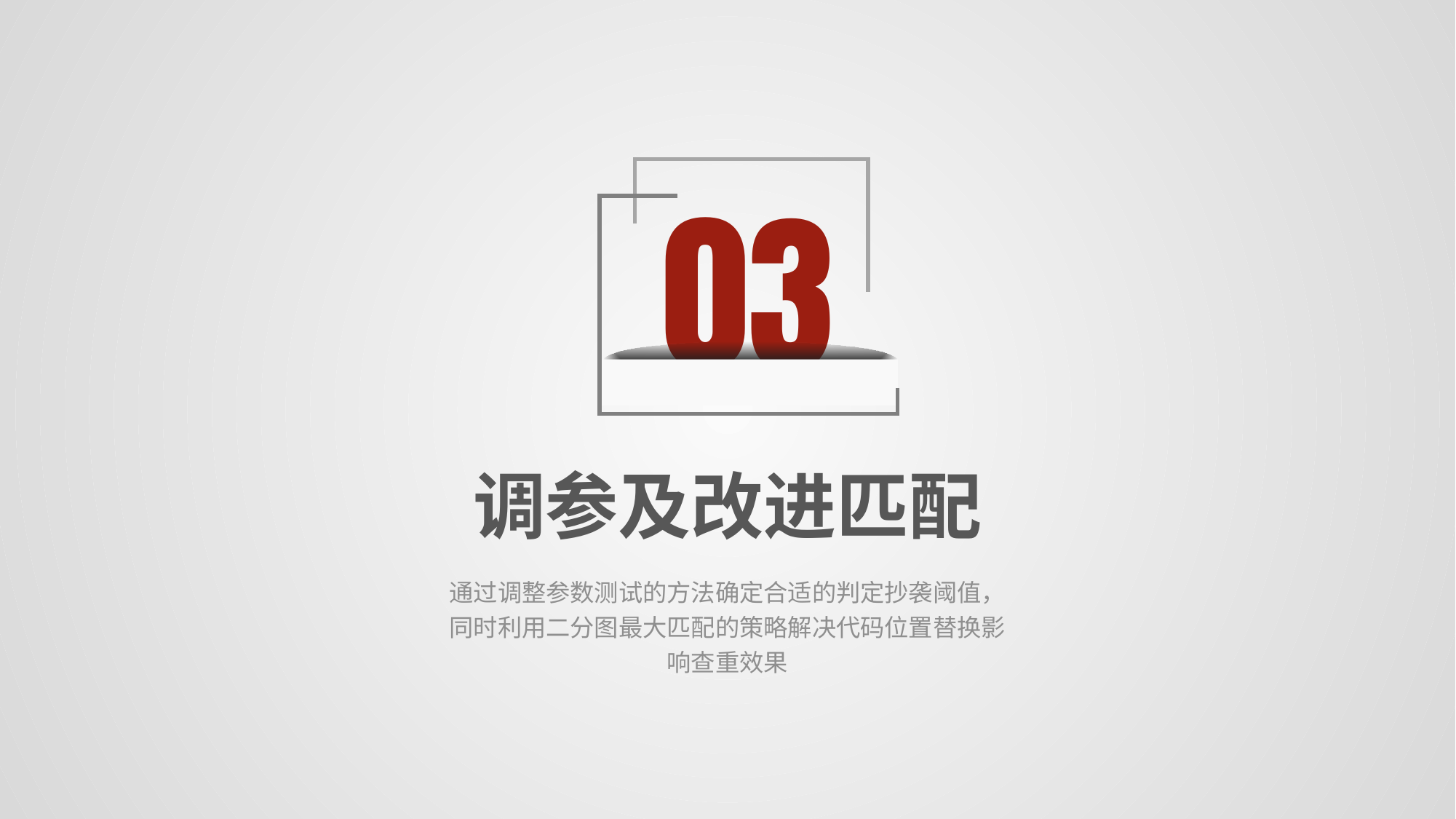

03

调参及改进匹配
通过调整参数测试的方法确定合适的判定抄袭阈值，同时利用二分图最大匹配的策略解决代码位置替换影响查重效果